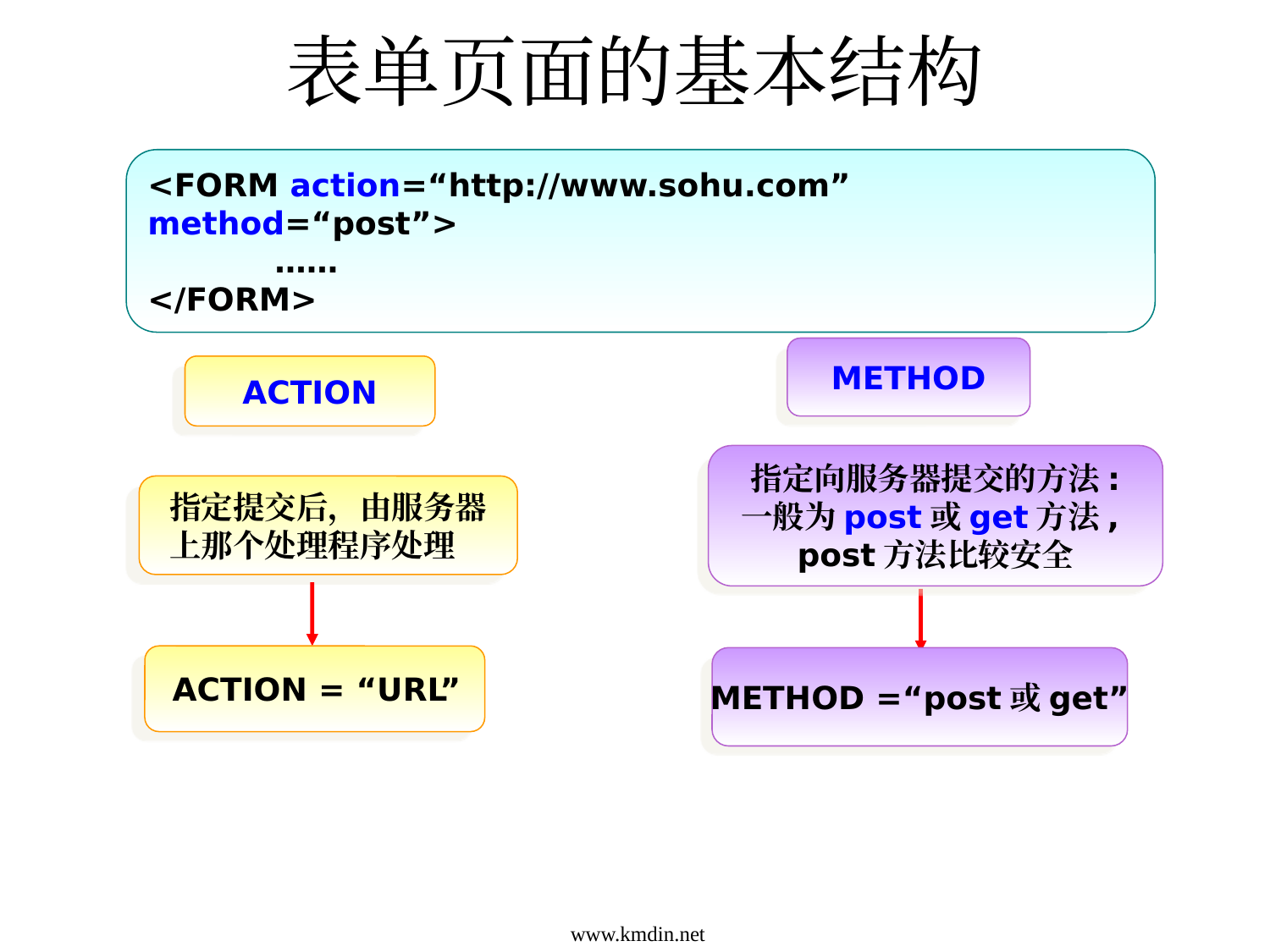

# 表单页面的基本结构
<FORM action=“http://www.sohu.com” method=“post”>
	……
</FORM>
METHOD
ACTION
指定向服务器提交的方法:
一般为post或get方法,
post方法比较安全
指定提交后，由服务器上那个处理程序处理

 ACTION = “URL”
METHOD =“post或get”